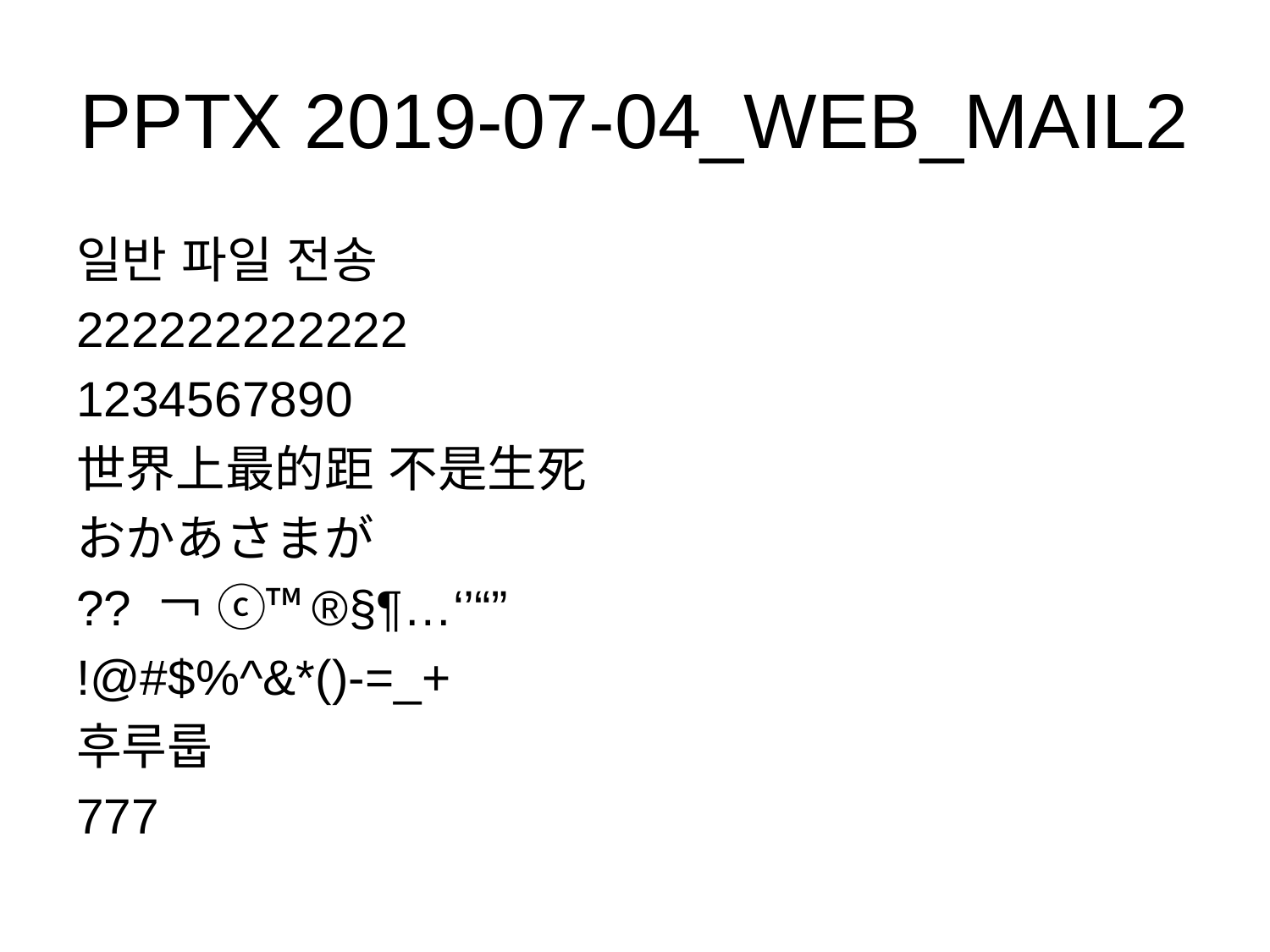

# PPTX 2019-07-04_WEB_MAIL2
일반 파일 전송
222222222222
1234567890
世界上最的距 不是生死
おかあさまが
?? ￢ ⓒ™®§¶…‘’“”
!@#$%^&*()-=_+
후루룹
777